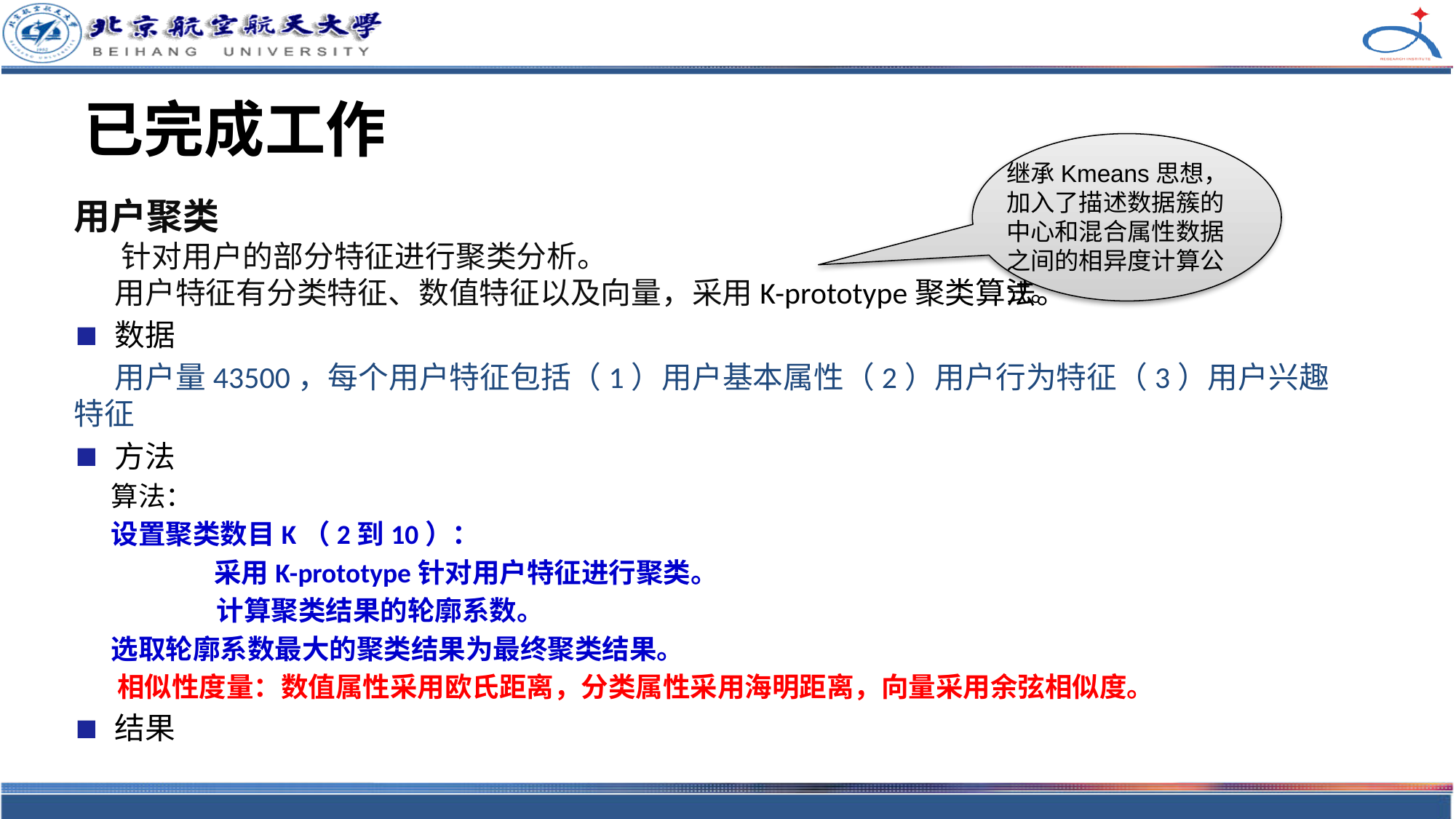

已完成工作

继承Kmeans思想，加入了描述数据簇的中心和混合属性数据之间的相异度计算公式。
用户聚类
      针对用户的部分特征进行聚类分析。
     用户特征有分类特征、数值特征以及向量，采用K-prototype聚类算法。
数据
     用户量43500，每个用户特征包括（1）用户基本属性（2）用户行为特征（3）用户兴趣特征
方法
     算法：
     设置聚类数目K（2到10）：
	    采用K-prototype针对用户特征进行聚类。
                      计算聚类结果的轮廓系数。
     选取轮廓系数最大的聚类结果为最终聚类结果。
      相似性度量：数值属性采用欧氏距离，分类属性采用海明距离，向量采用余弦相似度。
结果